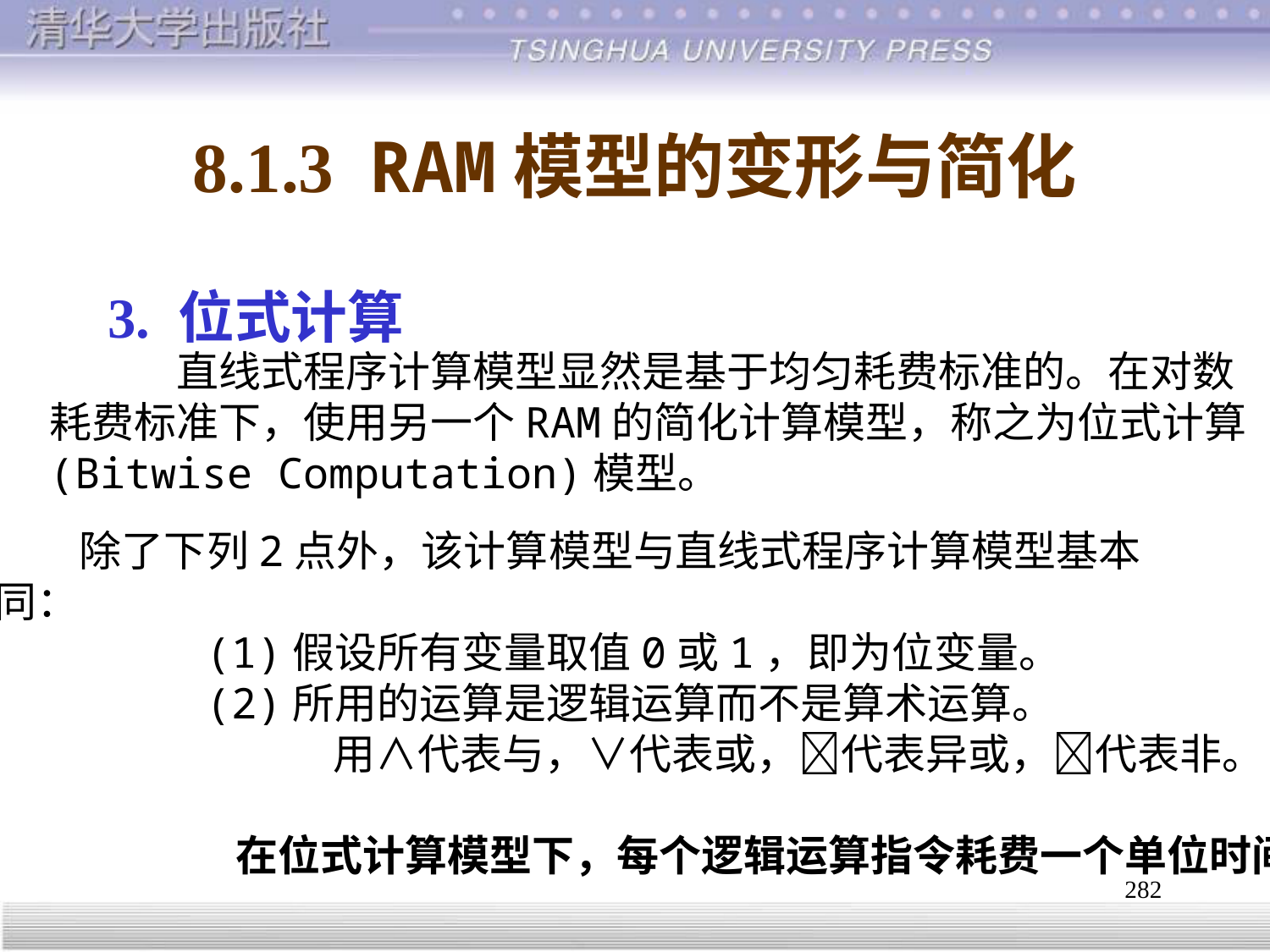

# 8.1.3  RAM模型的变形与简化
3. 位式计算
	直线式程序计算模型显然是基于均匀耗费标准的。在对数
耗费标准下，使用另一个RAM的简化计算模型，称之为位式计算
(Bitwise Computation)模型。
	除了下列2点外，该计算模型与直线式程序计算模型基本
相同：
(1)假设所有变量取值0或1，即为位变量。
(2)所用的运算是逻辑运算而不是算术运算。
	用∧代表与，∨代表或，⊕代表异或，¬代表非。

  在位式计算模型下，每个逻辑运算指令耗费一个单位时间。
282